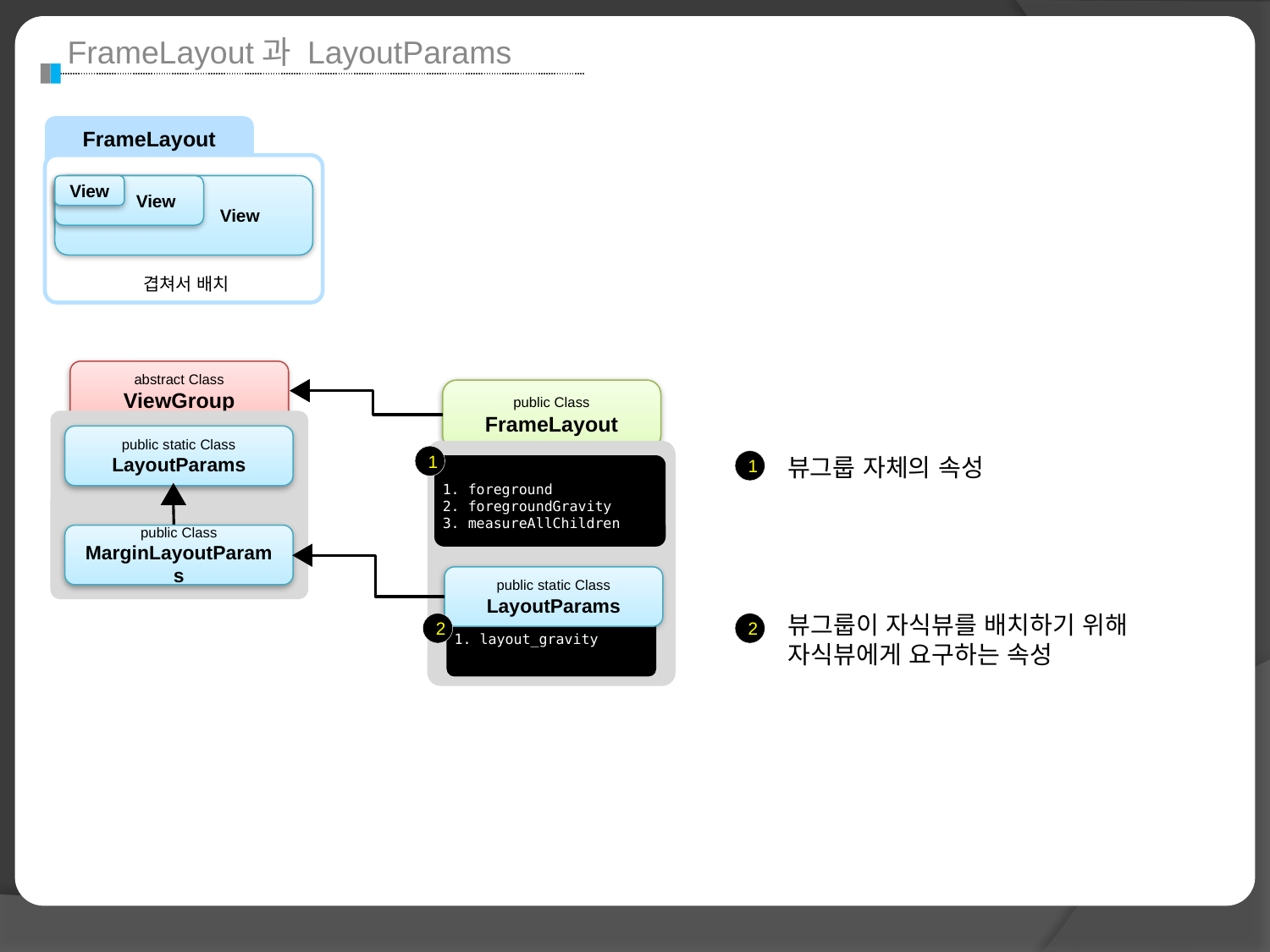

FrameLayout과 LayoutParams

FrameLayout

                       View
           View
View
겹쳐서 배치
abstract Class
ViewGroup

public static Class
LayoutParams

public Class
MarginLayoutParams
public Class
FrameLayout

1. foreground
2. foregroundGravity
3. measureAllChildren

1
뷰그룹 자체의 속성
1

public static Class
LayoutParams

1. layout_gravity
뷰그룹이 자식뷰를 배치하기 위해
자식뷰에게 요구하는 속성
2
2